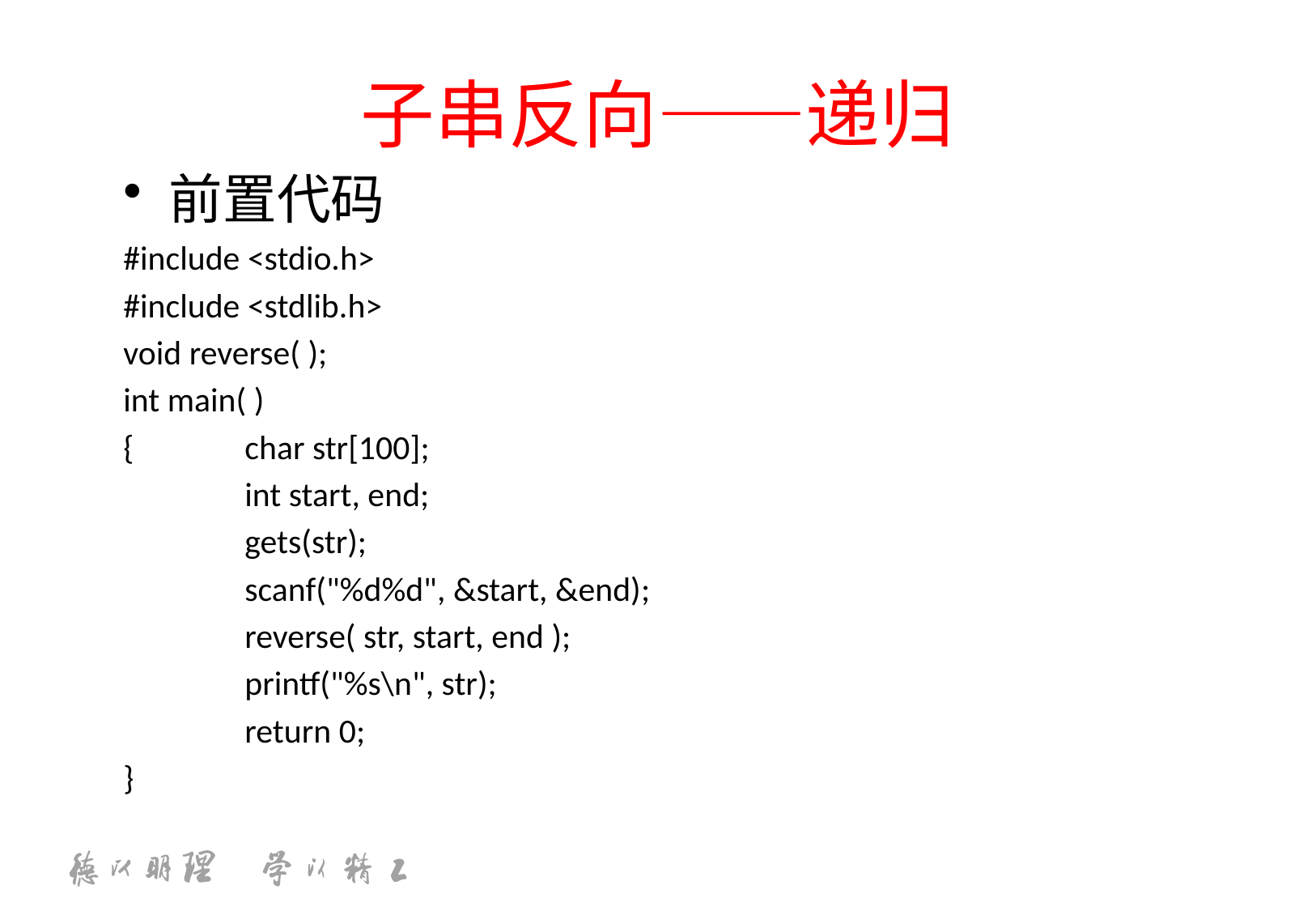

# 子串反向——递归
前置代码
#include <stdio.h>
#include <stdlib.h>
void reverse( );
int main( )
{	char str[100];
	int start, end;
	gets(str);
	scanf("%d%d", &start, &end);
	reverse( str, start, end );
	printf("%s\n", str);
	return 0;
}